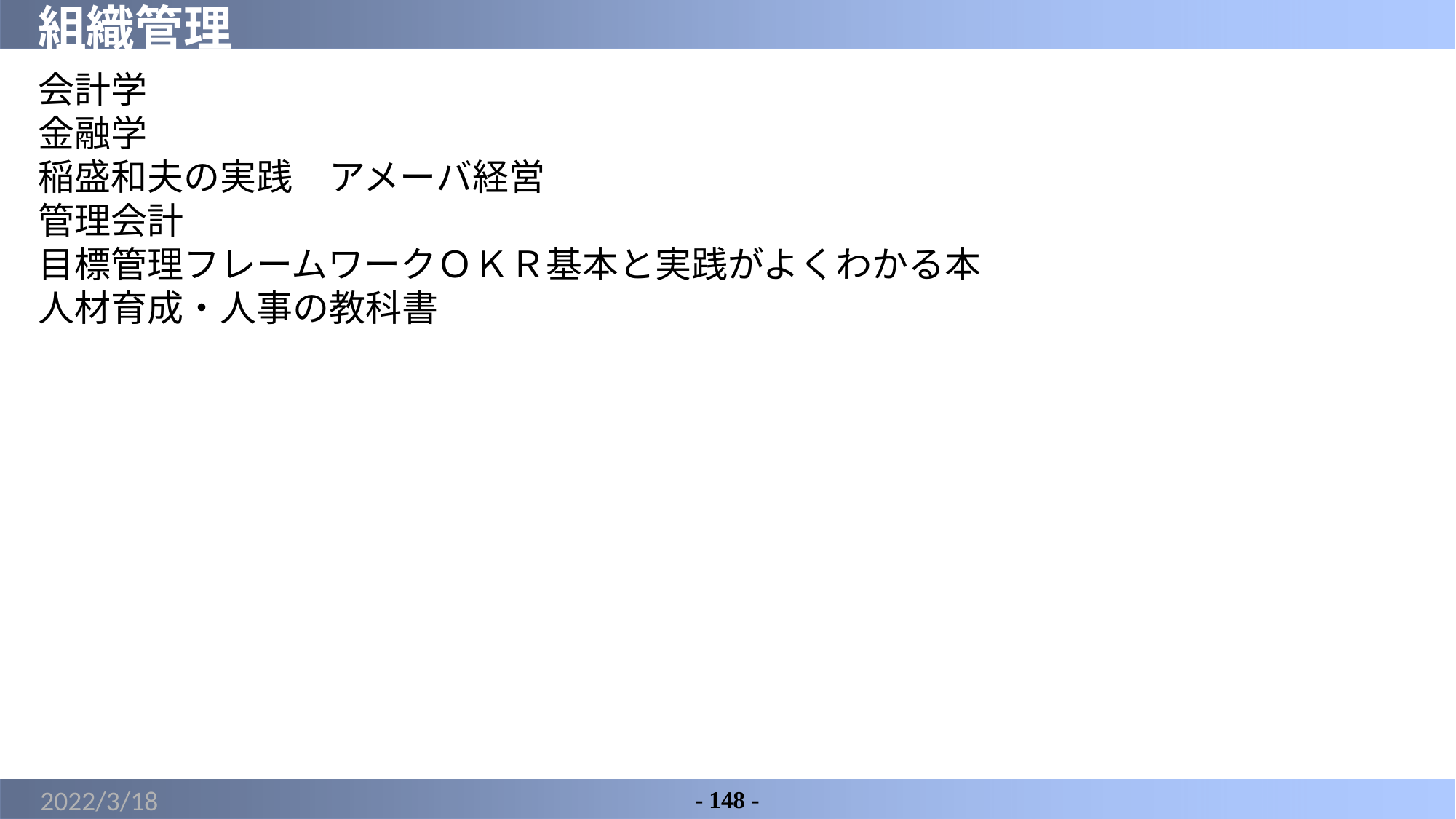

# 組織管理
会計学
金融学
稲盛和夫の実践　アメーバ経営
管理会計
目標管理フレームワークＯＫＲ基本と実践がよくわかる本
人材育成・人事の教科書

2022/3/18
- 148 -